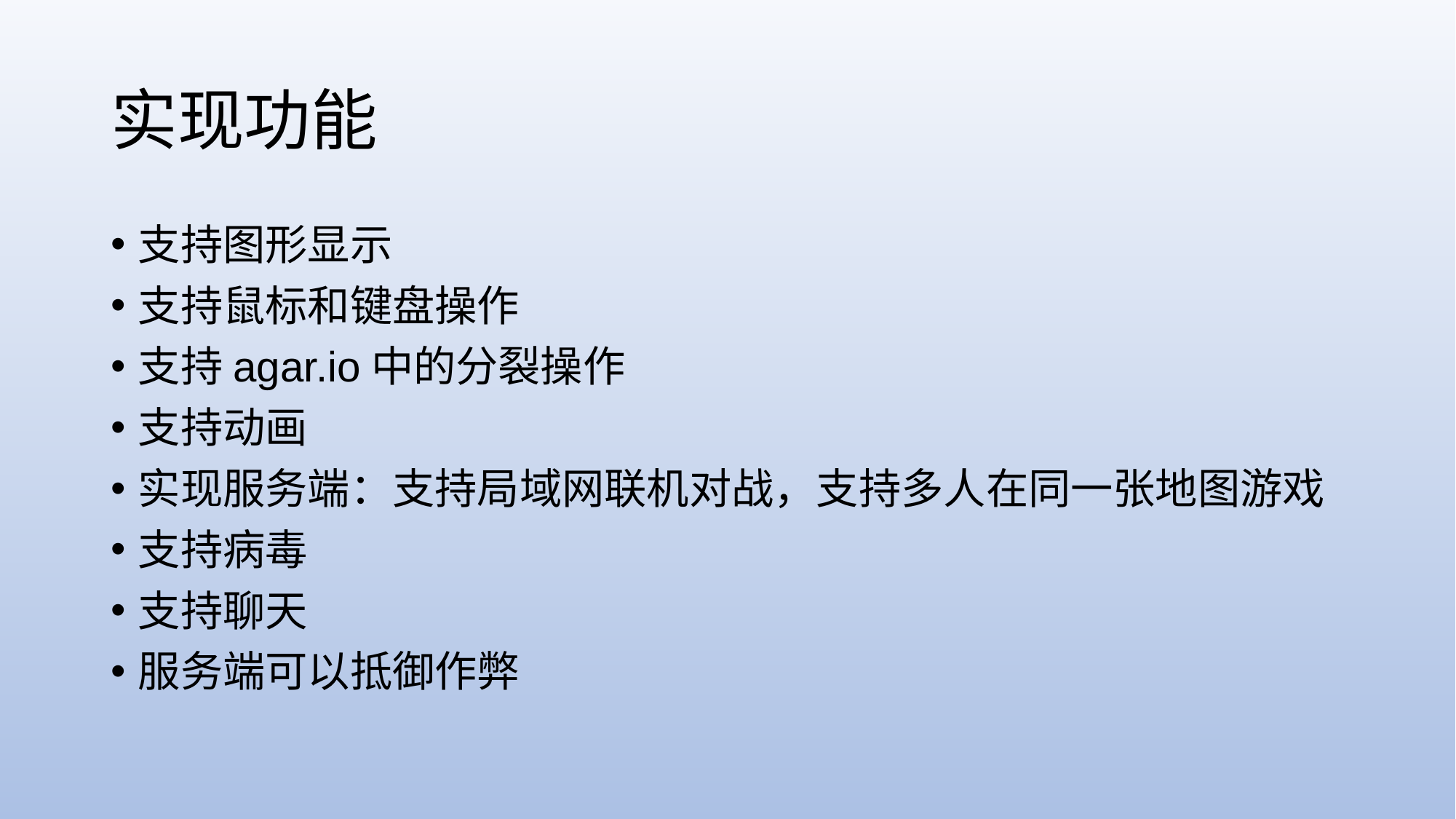

# 实现功能
支持图形显示
支持鼠标和键盘操作
支持agar.io中的分裂操作
支持动画
实现服务端：支持局域网联机对战，支持多人在同一张地图游戏
支持病毒
支持聊天
服务端可以抵御作弊